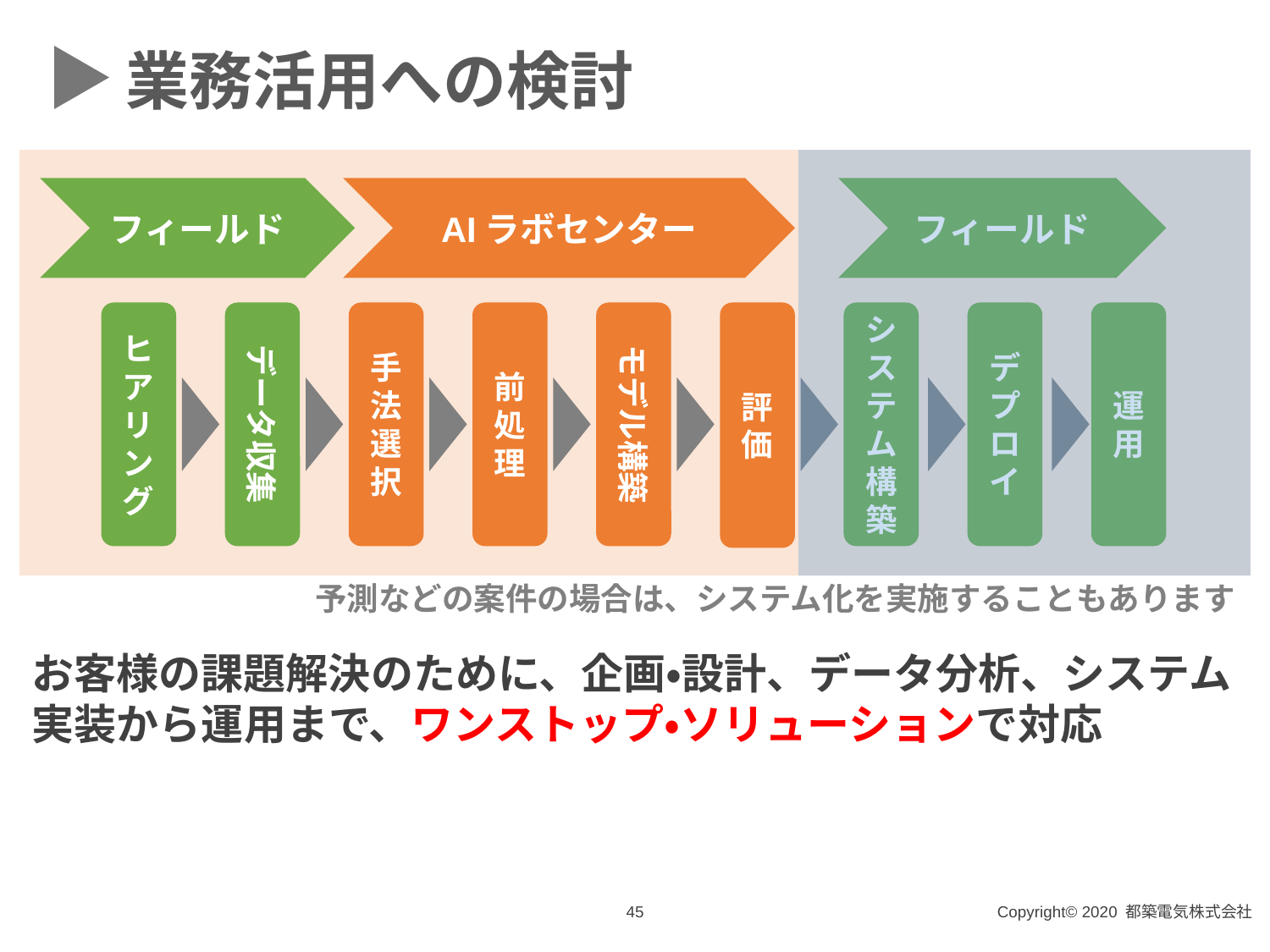

業務活用への検討

フィールド
AIラボセンター
フィールド
評価
ヒアリング
データ収集
手法選択
前処理
モデル構築
システム構築
デプロイ
運用

予測などの案件の場合は、システム化を実施することもあります
お客様の課題解決のために、企画・設計、データ分析、システム実装から運用まで、ワンストップ・ソリューションで対応
45
Copyright© 2020 都築電気株式会社